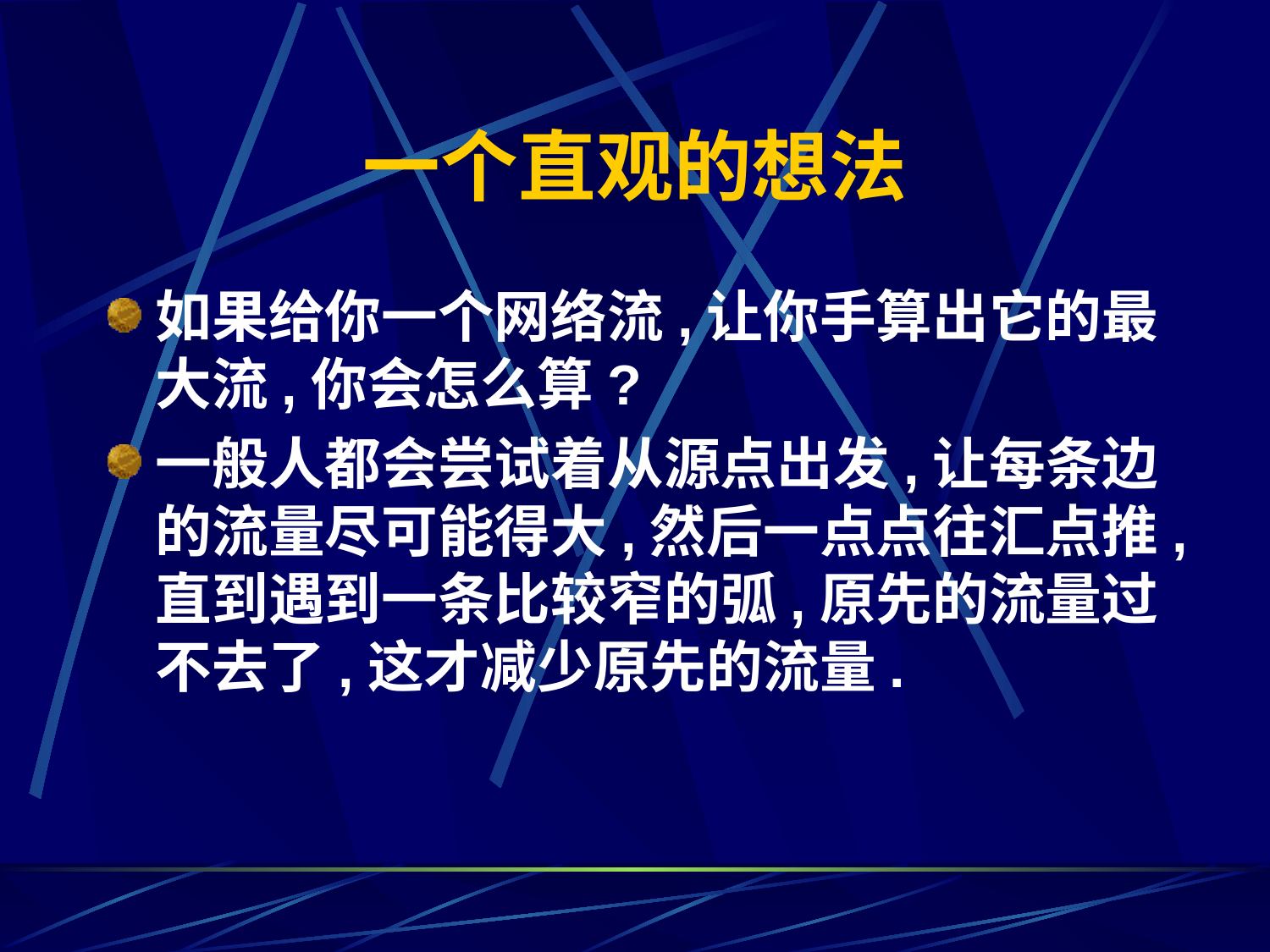

# 一个直观的想法
如果给你一个网络流,让你手算出它的最大流,你会怎么算?
一般人都会尝试着从源点出发,让每条边的流量尽可能得大,然后一点点往汇点推,直到遇到一条比较窄的弧,原先的流量过不去了,这才减少原先的流量.